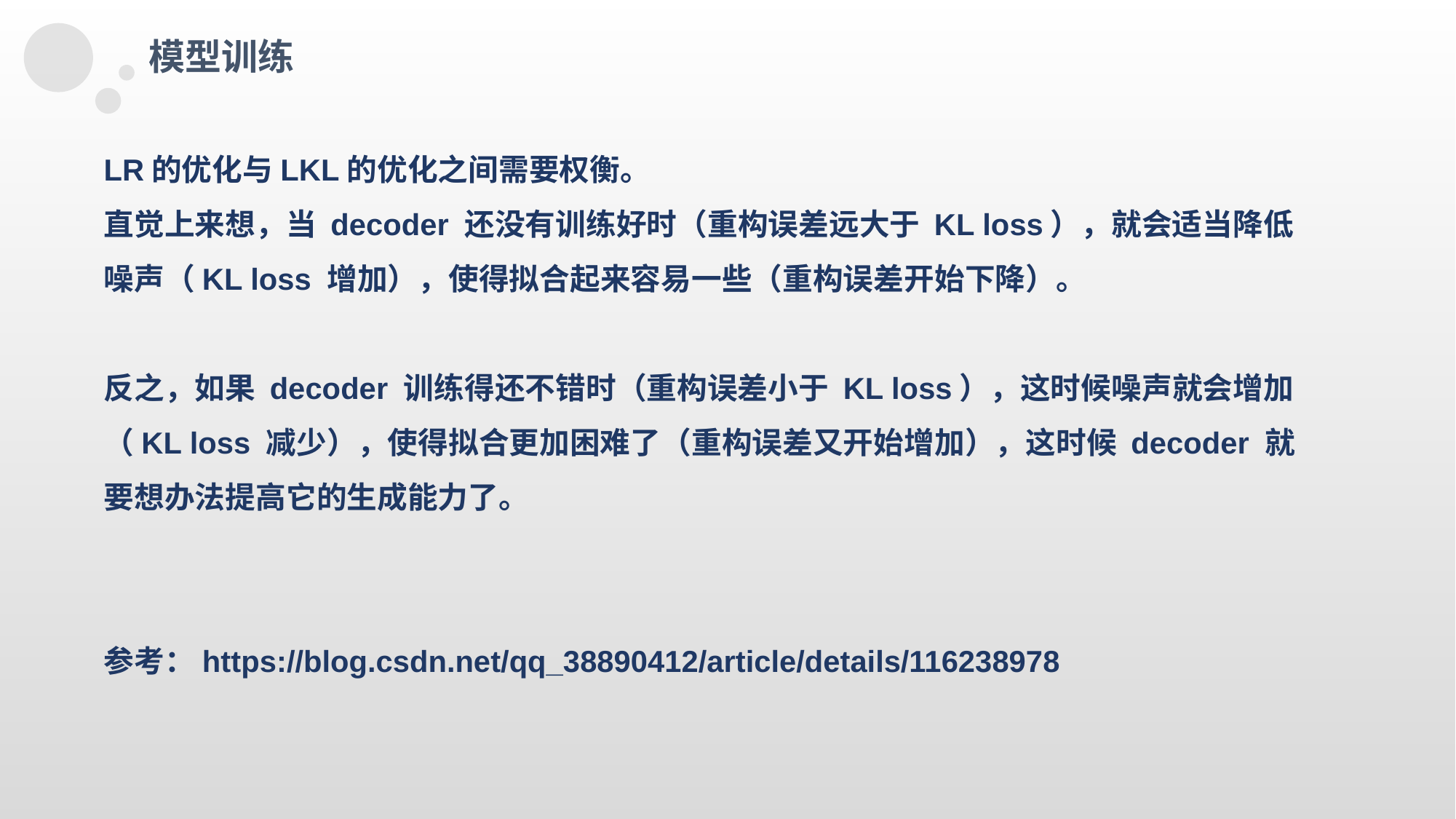

模型训练

LR的优化与LKL的优化之间需要权衡。
直觉上来想，当 decoder 还没有训练好时（重构误差远大于 KL loss），就会适当降低噪声（KL loss 增加），使得拟合起来容易一些（重构误差开始下降）。

反之，如果 decoder 训练得还不错时（重构误差小于 KL loss），这时候噪声就会增加（KL loss 减少），使得拟合更加困难了（重构误差又开始增加），这时候 decoder 就要想办法提高它的生成能力了。

参考：https://blog.csdn.net/qq_38890412/article/details/116238978